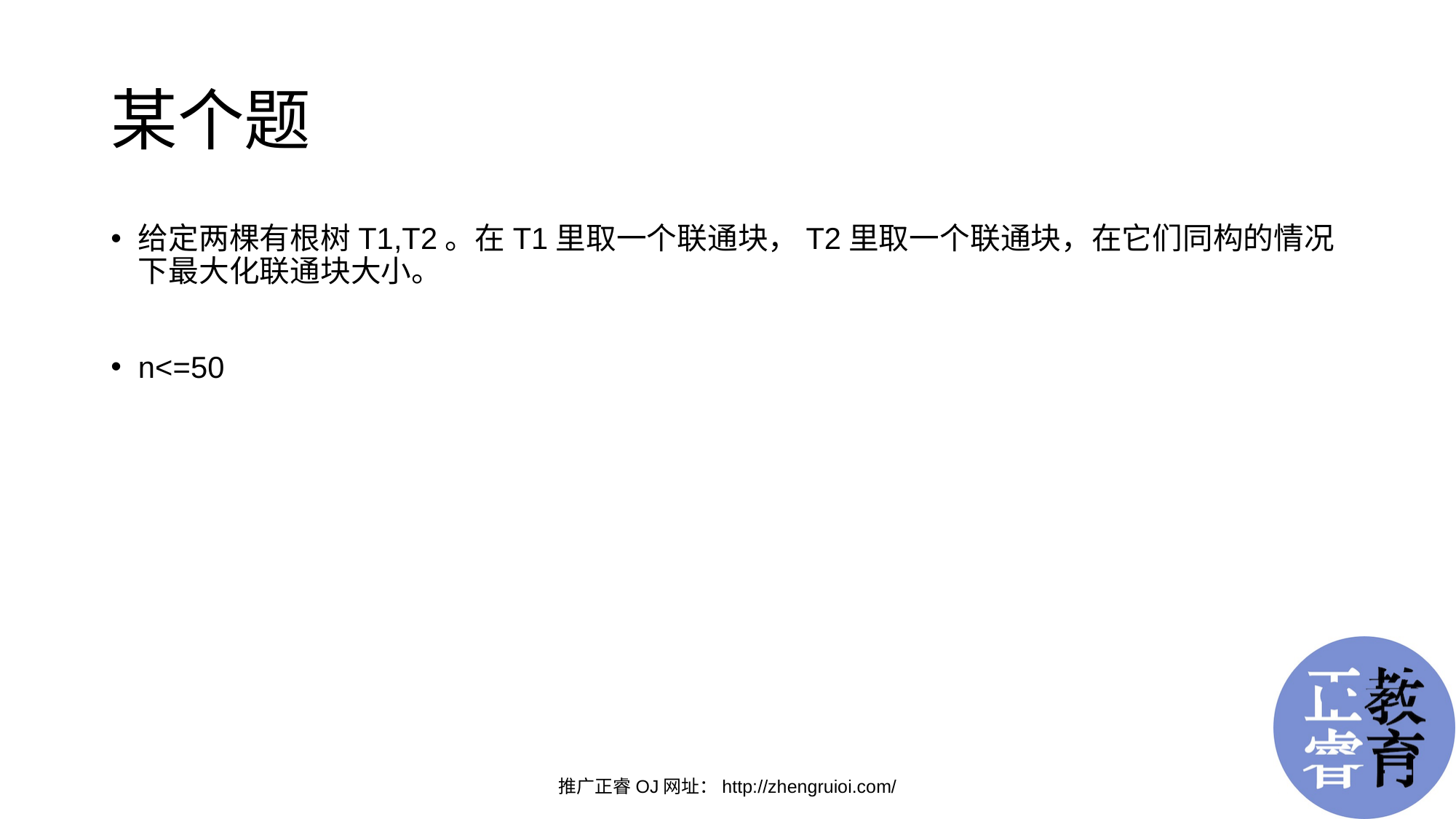

# 某个题
给定两棵有根树T1,T2。在T1里取一个联通块，T2里取一个联通块，在它们同构的情况下最大化联通块大小。

n<=50